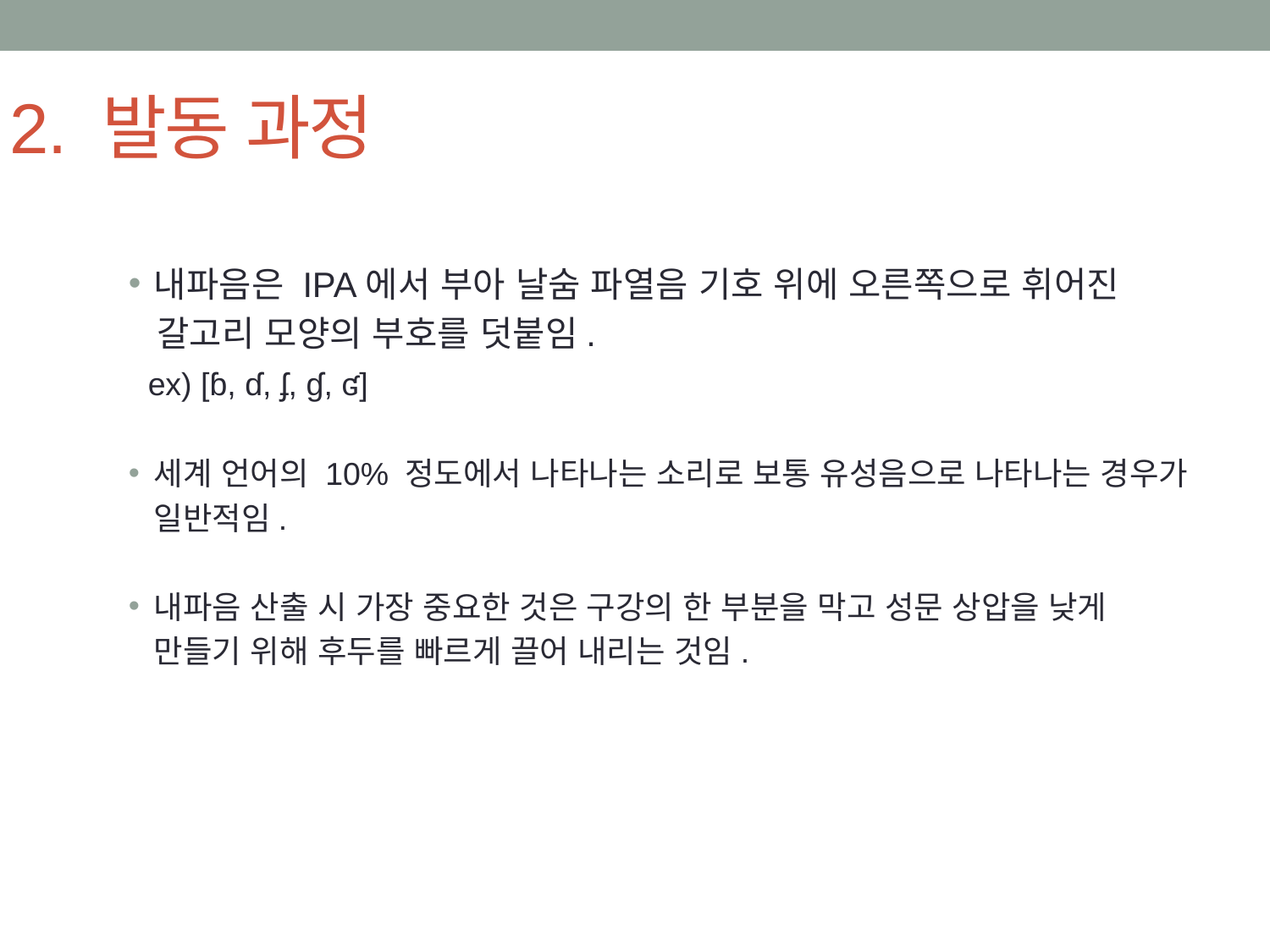

# 2. 발동 과정

내파음은 IPA에서 부아 날숨 파열음 기호 위에 오른쪽으로 휘어진
  갈고리 모양의 부호를 덧붙임.
  ex) [ɓ, ɗ, ʄ, ɠ, ʛ]

세계 언어의 10% 정도에서 나타나는 소리로 보통 유성음으로 나타나는 경우가
  일반적임.

내파음 산출 시 가장 중요한 것은 구강의 한 부분을 막고 성문 상압을 낮게
  만들기 위해 후두를 빠르게 끌어 내리는 것임.